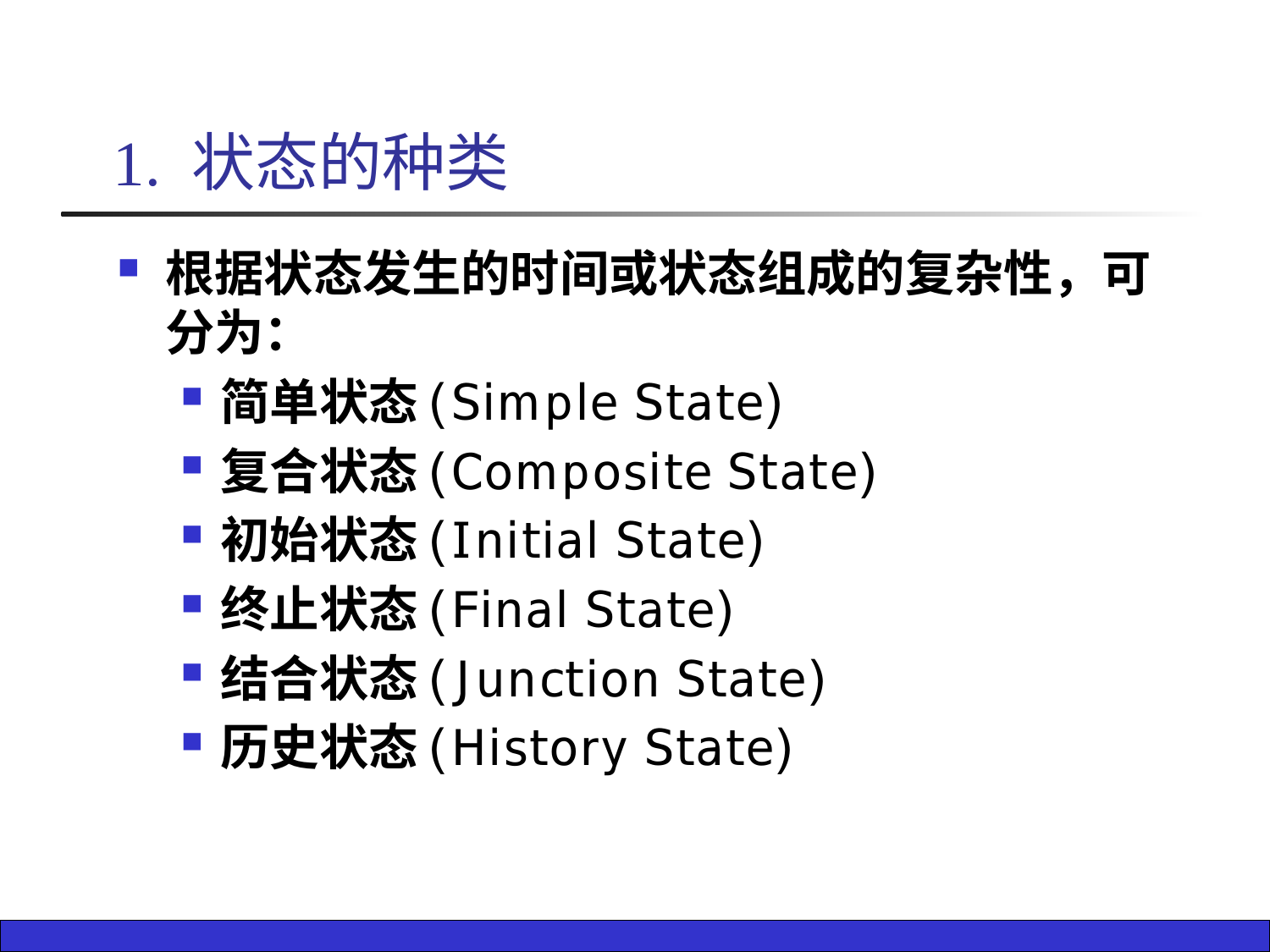

# 1. 状态的种类
根据状态发生的时间或状态组成的复杂性，可分为：
简单状态(Simple State)
复合状态(Composite State)
初始状态(Initial State)
终止状态(Final State)
结合状态(Junction State)
历史状态(History State)